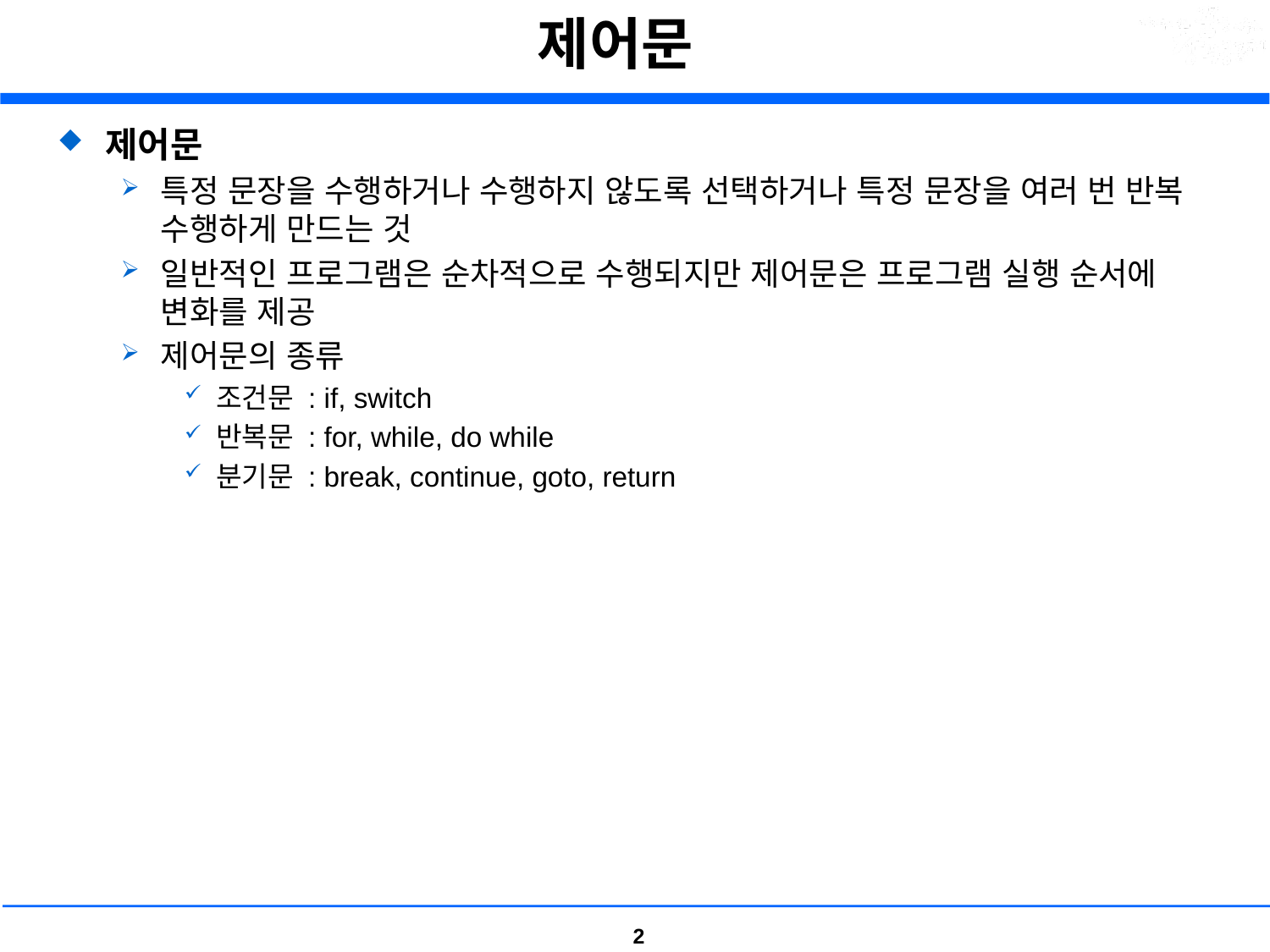

# 제어문
제어문
특정 문장을 수행하거나 수행하지 않도록 선택하거나 특정 문장을 여러 번 반복 수행하게 만드는 것
일반적인 프로그램은 순차적으로 수행되지만 제어문은 프로그램 실행 순서에 변화를 제공
제어문의 종류
조건문 : if, switch
반복문 : for, while, do while
분기문 : break, continue, goto, return